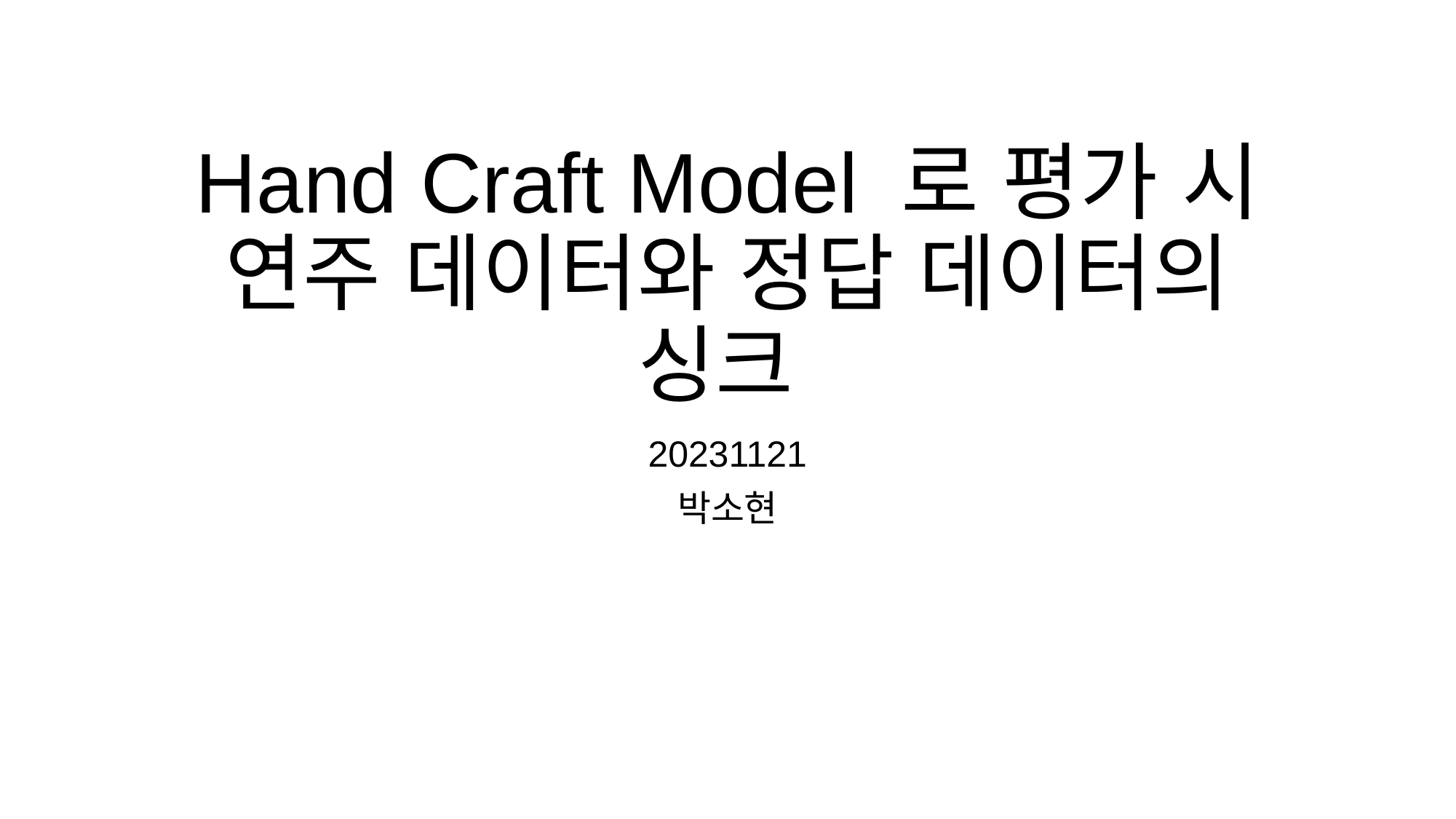

# Hand Craft Model 로 평가 시 연주 데이터와 정답 데이터의 싱크
20231121
박소현